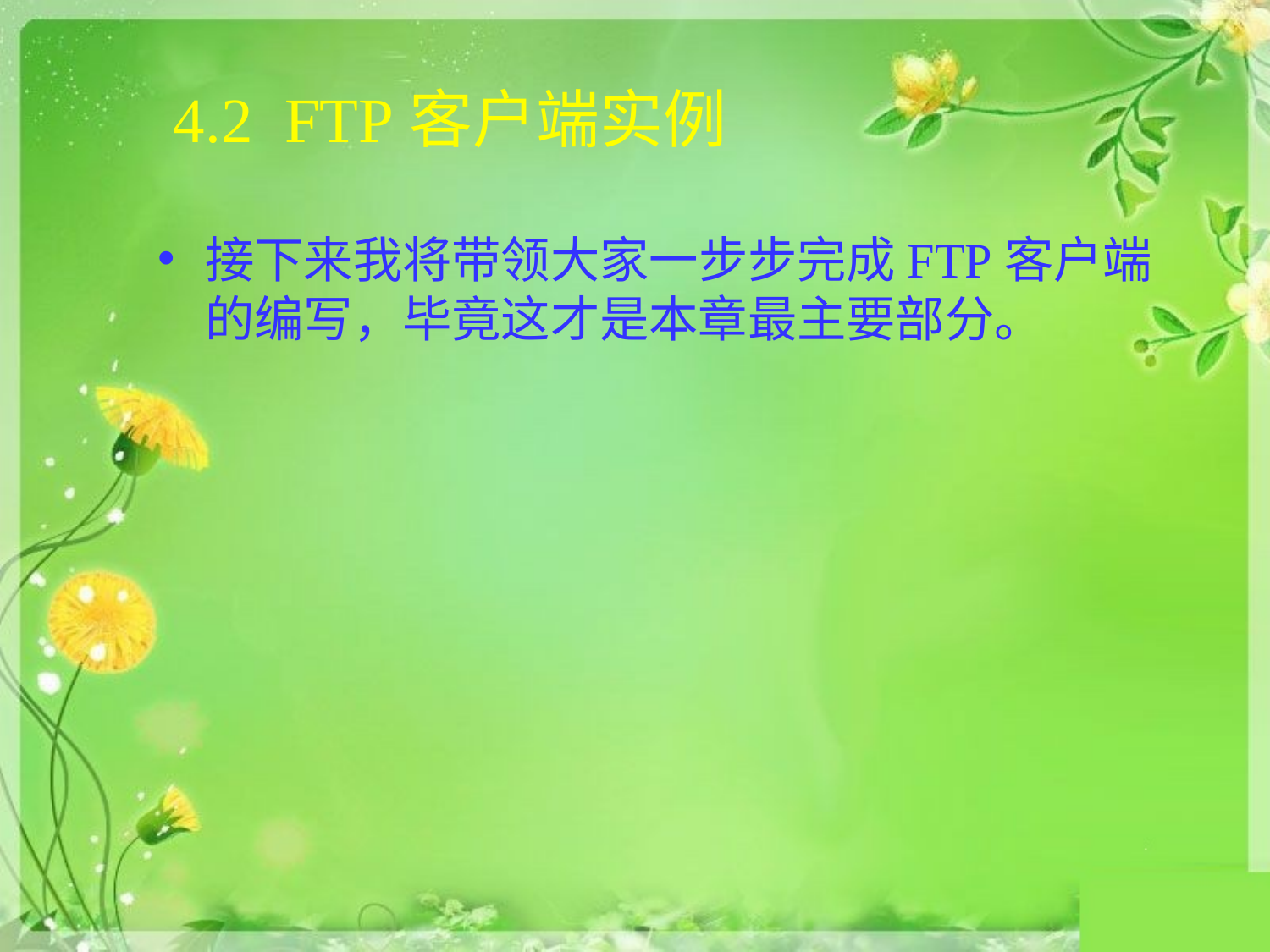

# 4.2  FTP客户端实例
接下来我将带领大家一步步完成FTP客户端的编写，毕竟这才是本章最主要部分。